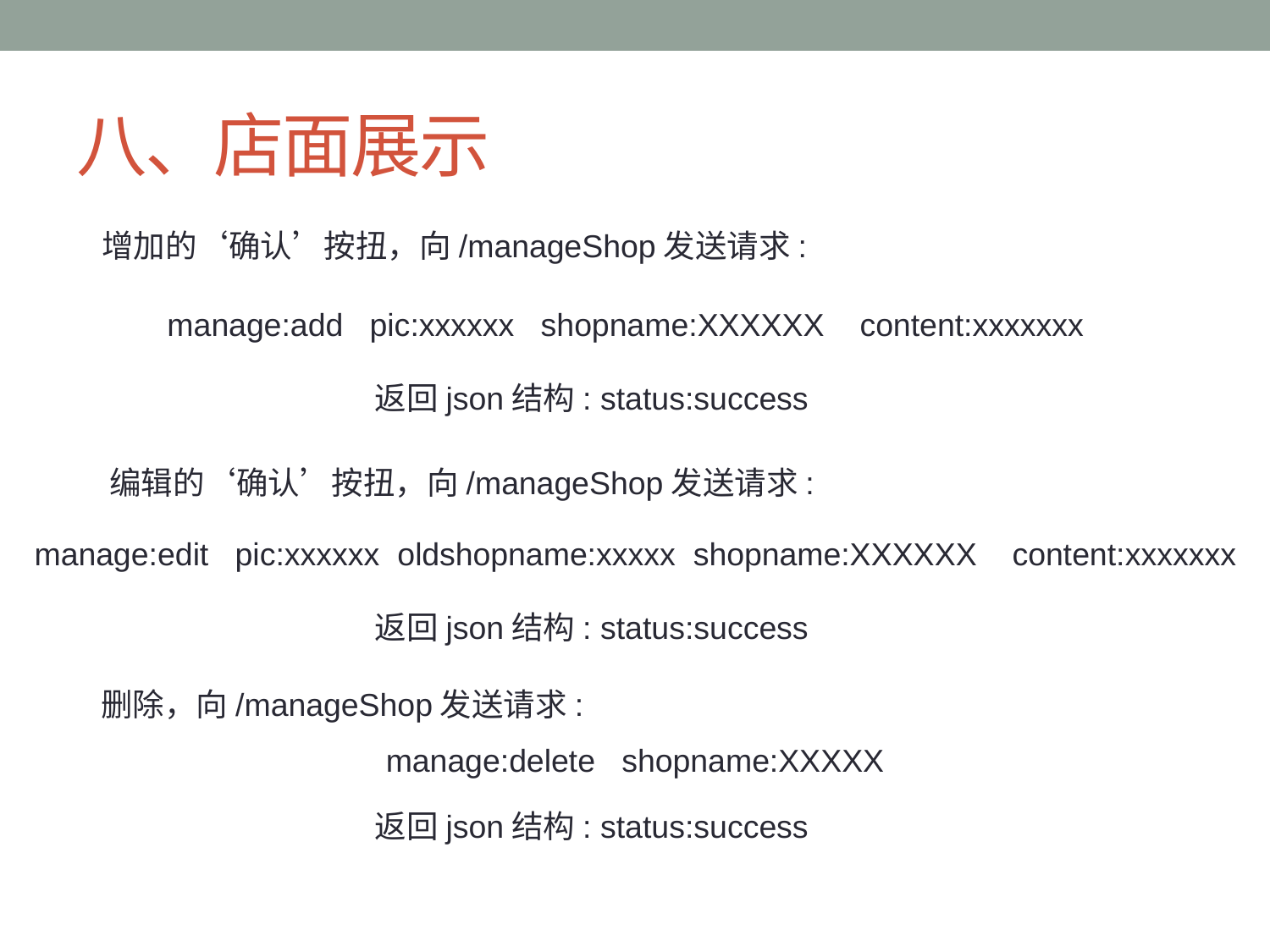

# 八、店面展示
增加的‘确认’按扭，向/manageShop发送请求:
manage:add   pic:xxxxxx   shopname:XXXXXX    content:xxxxxxx
返回json结构: status:success
编辑的‘确认’按扭，向/manageShop发送请求:
manage:edit   pic:xxxxxx  oldshopname:xxxxx  shopname:XXXXXX    content:xxxxxxx
返回json结构: status:success
删除，向/manageShop发送请求:
manage:delete   shopname:XXXXX
返回json结构: status:success